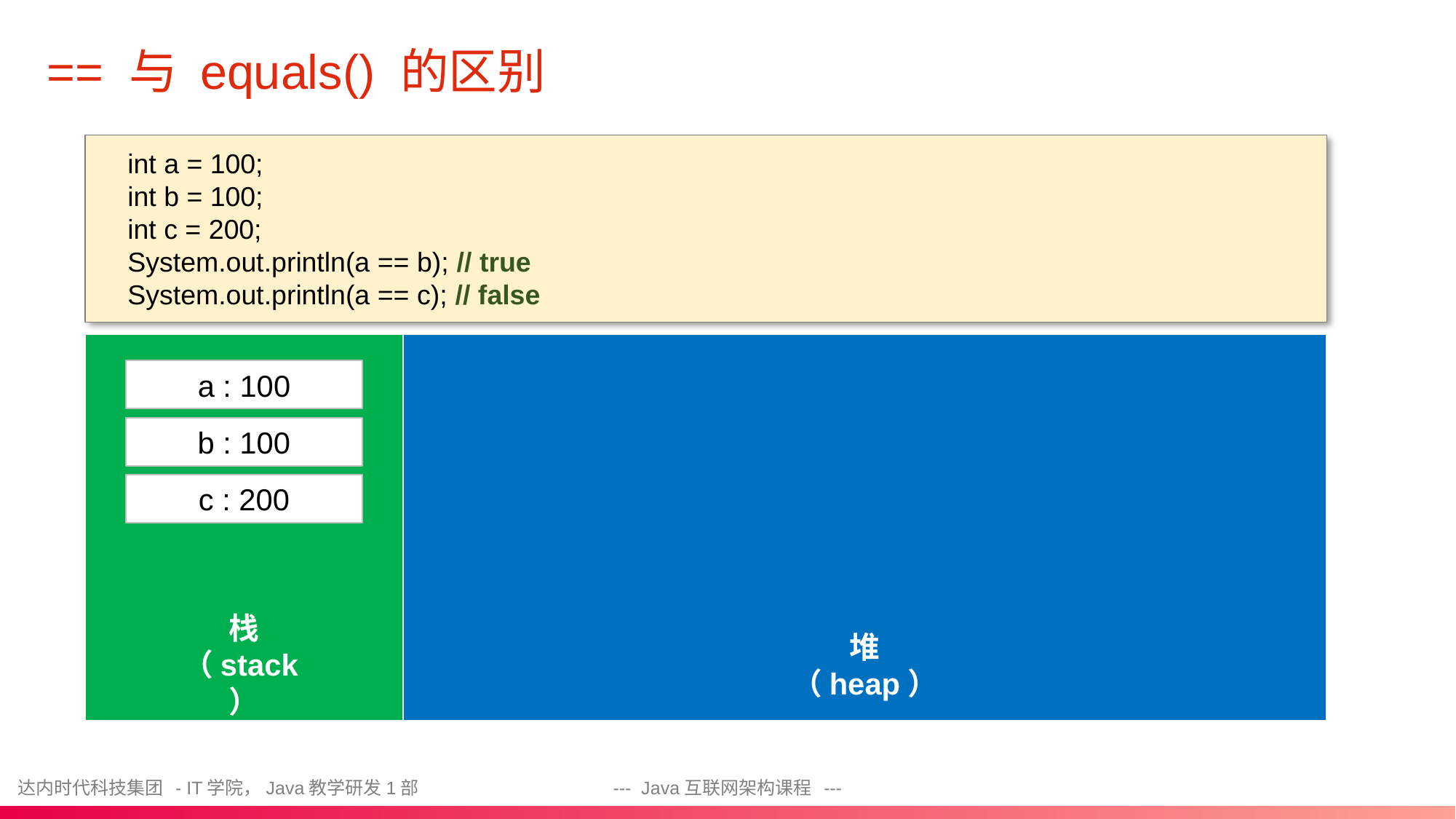

# == 与 equals() 的区别

int a = 100;
int b = 100;
int c = 200;
System.out.println(a == b); // true
System.out.println(a == c); // false

a : 100
b : 100
c : 200
栈
（stack）
堆
（heap）